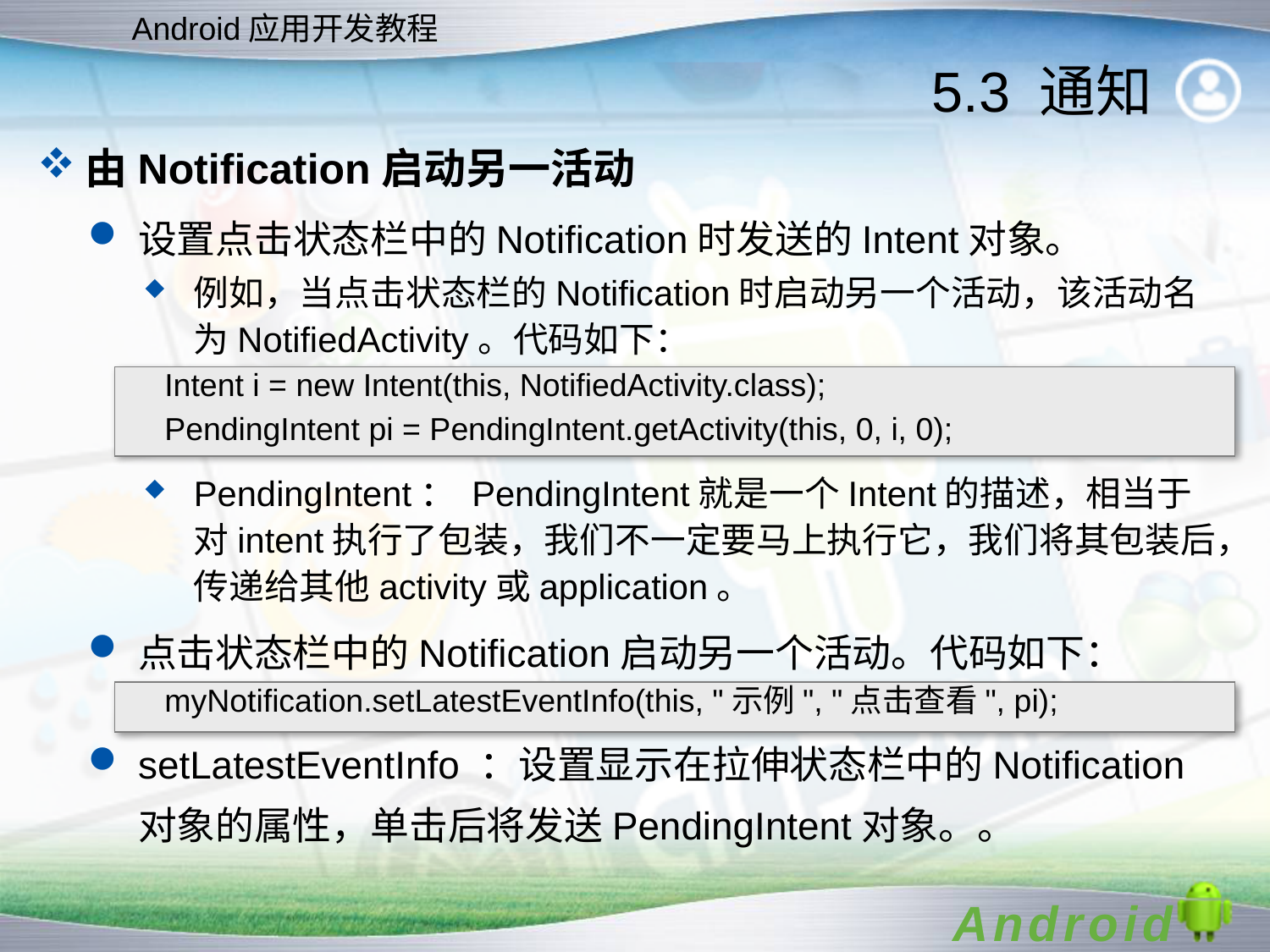

5.3 通知
由Notification启动另一活动
设置点击状态栏中的Notification时发送的Intent对象。
例如，当点击状态栏的Notification时启动另一个活动，该活动名为NotifiedActivity。代码如下：
Intent i = new Intent(this, NotifiedActivity.class);
PendingIntent pi = PendingIntent.getActivity(this, 0, i, 0);

PendingIntent： PendingIntent就是一个Intent的描述，相当于对intent执行了包装，我们不一定要马上执行它，我们将其包装后，传递给其他activity或application。
点击状态栏中的Notification启动另一个活动。代码如下：
myNotification.setLatestEventInfo(this, "示例", "点击查看", pi);
setLatestEventInfo ：设置显示在拉伸状态栏中的Notification对象的属性，单击后将发送PendingIntent对象。。